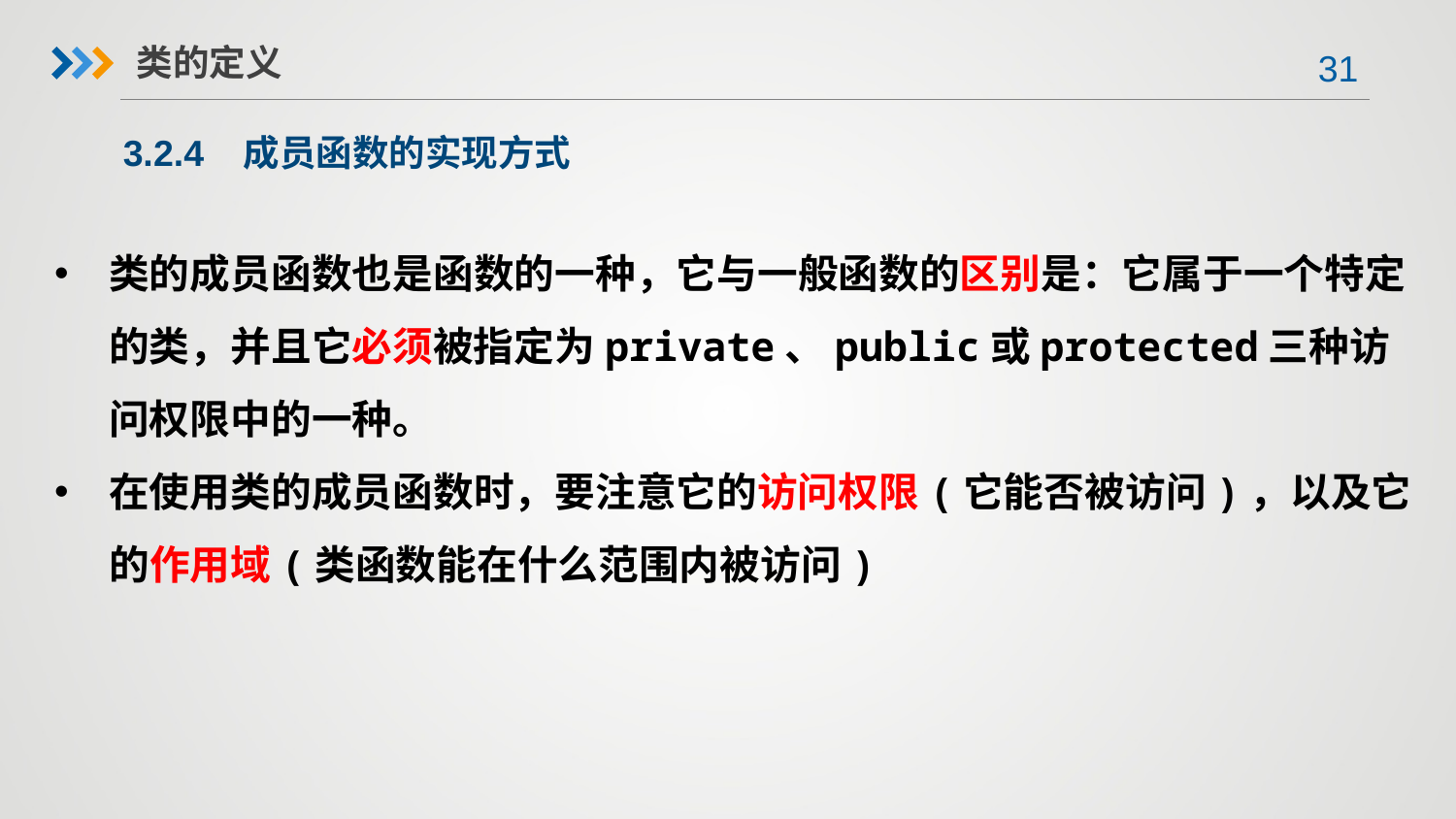

类的定义
3.2.4   成员函数的实现方式
类的成员函数也是函数的一种，它与一般函数的区别是：它属于一个特定的类，并且它必须被指定为private、public或protected三种访问权限中的一种。
在使用类的成员函数时，要注意它的访问权限(它能否被访问)，以及它的作用域(类函数能在什么范围内被访问)